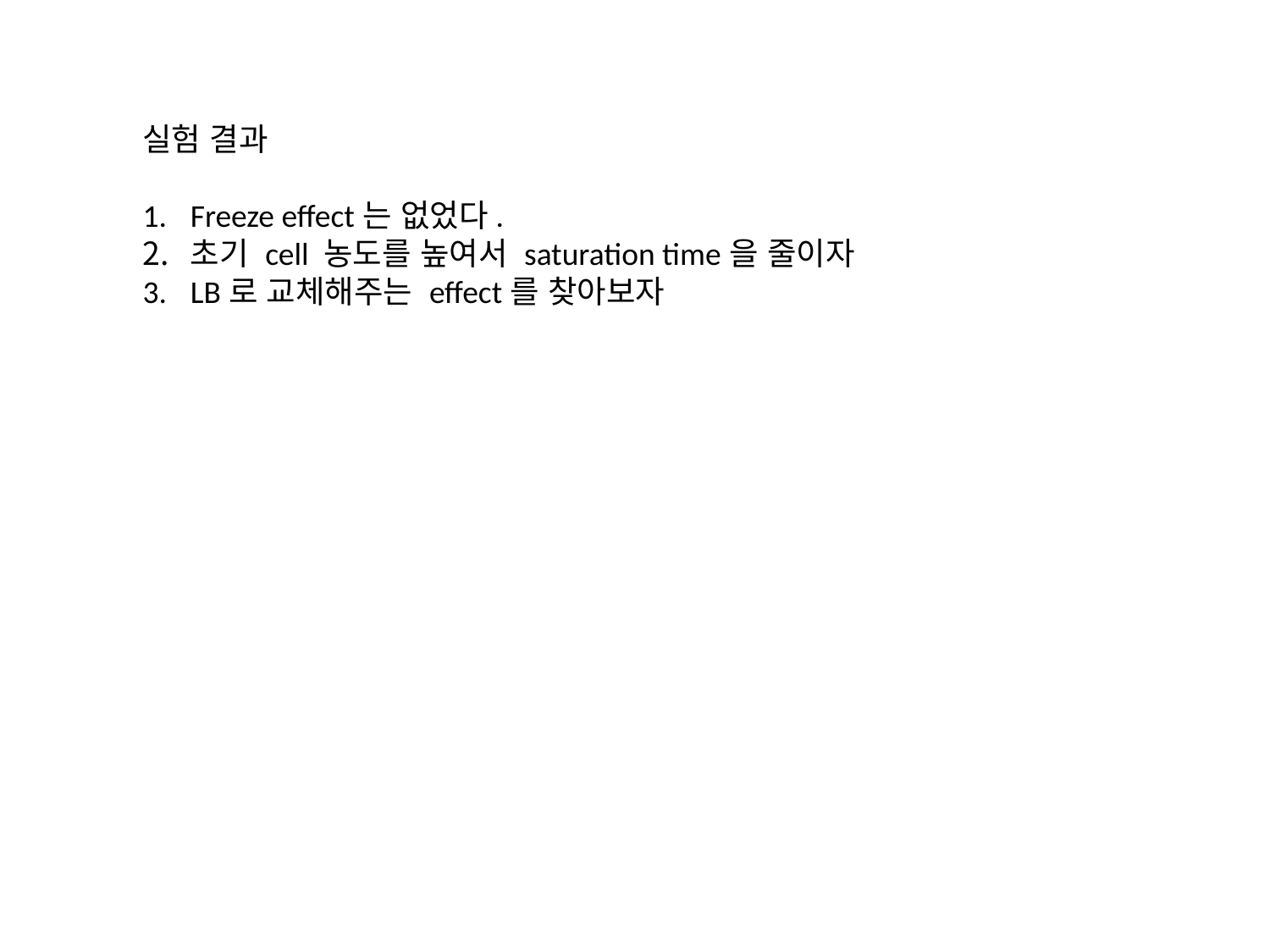

실험 결과

Freeze effect는 없었다.
초기 cell 농도를 높여서 saturation time을 줄이자
LB로 교체해주는 effect를 찾아보자